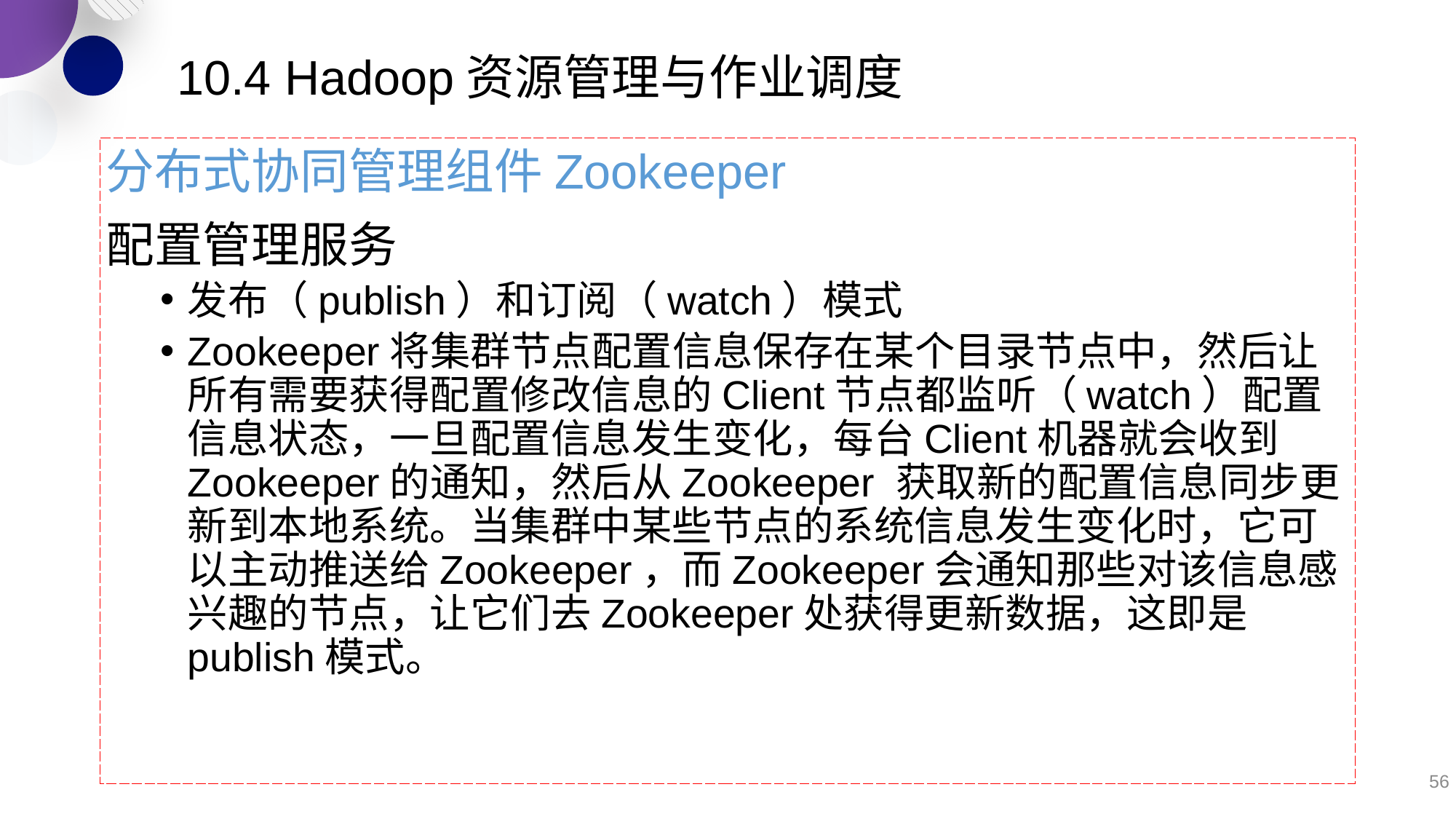

# 10.4 Hadoop资源管理与作业调度
分布式协同管理组件Zookeeper
配置管理服务
发布（publish）和订阅（watch）模式
Zookeeper将集群节点配置信息保存在某个目录节点中，然后让所有需要获得配置修改信息的Client节点都监听（watch）配置信息状态，一旦配置信息发生变化，每台Client机器就会收到 Zookeeper的通知，然后从Zookeeper 获取新的配置信息同步更新到本地系统。当集群中某些节点的系统信息发生变化时，它可以主动推送给Zookeeper，而Zookeeper会通知那些对该信息感兴趣的节点，让它们去Zookeeper处获得更新数据，这即是publish模式。

56